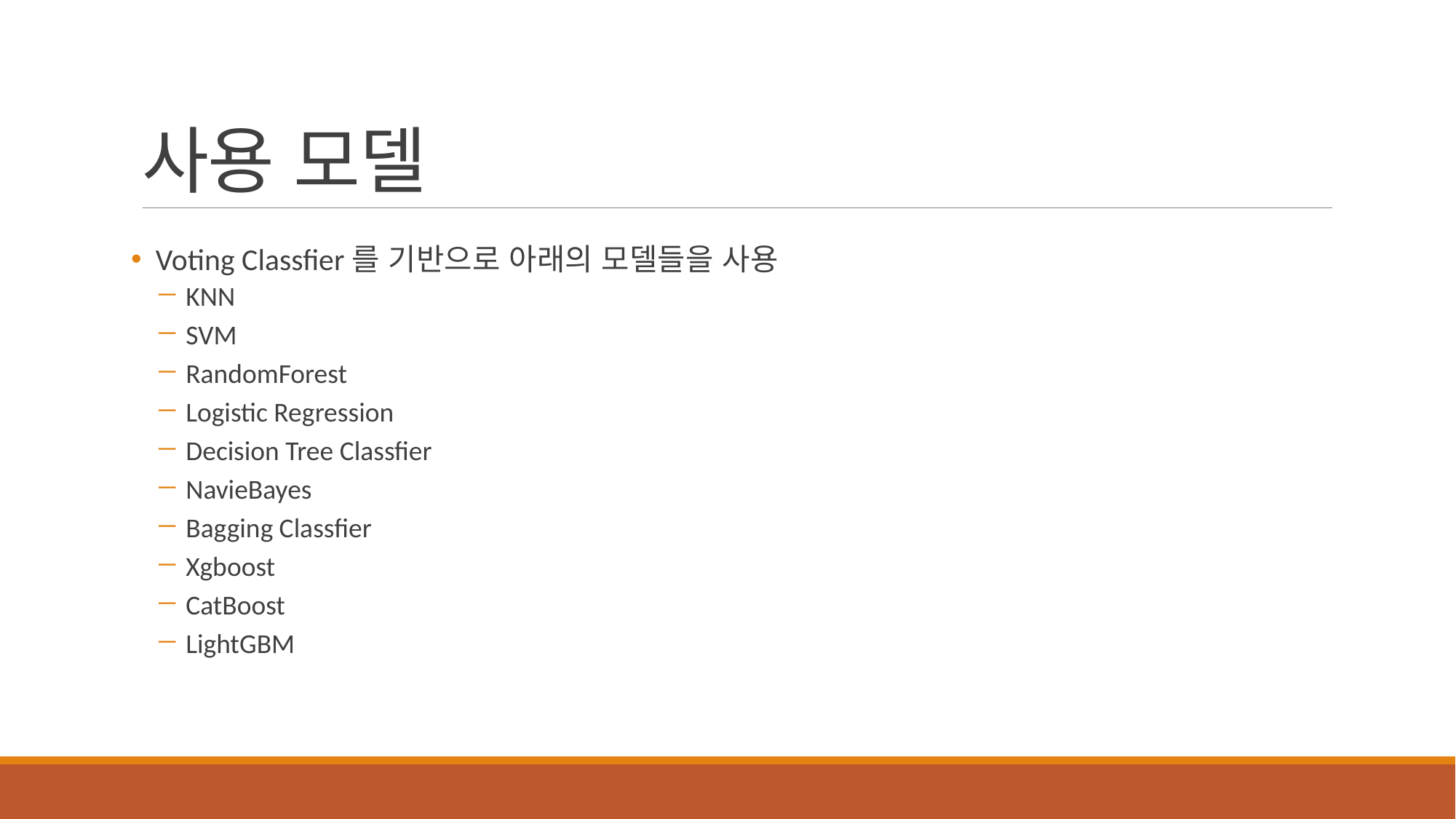

# 사용 모델
  Voting Classfier를 기반으로 아래의 모델들을 사용
 KNN
 SVM
 RandomForest
 Logistic Regression
 Decision Tree Classfier
 NavieBayes
 Bagging Classfier
 Xgboost
 CatBoost
 LightGBM